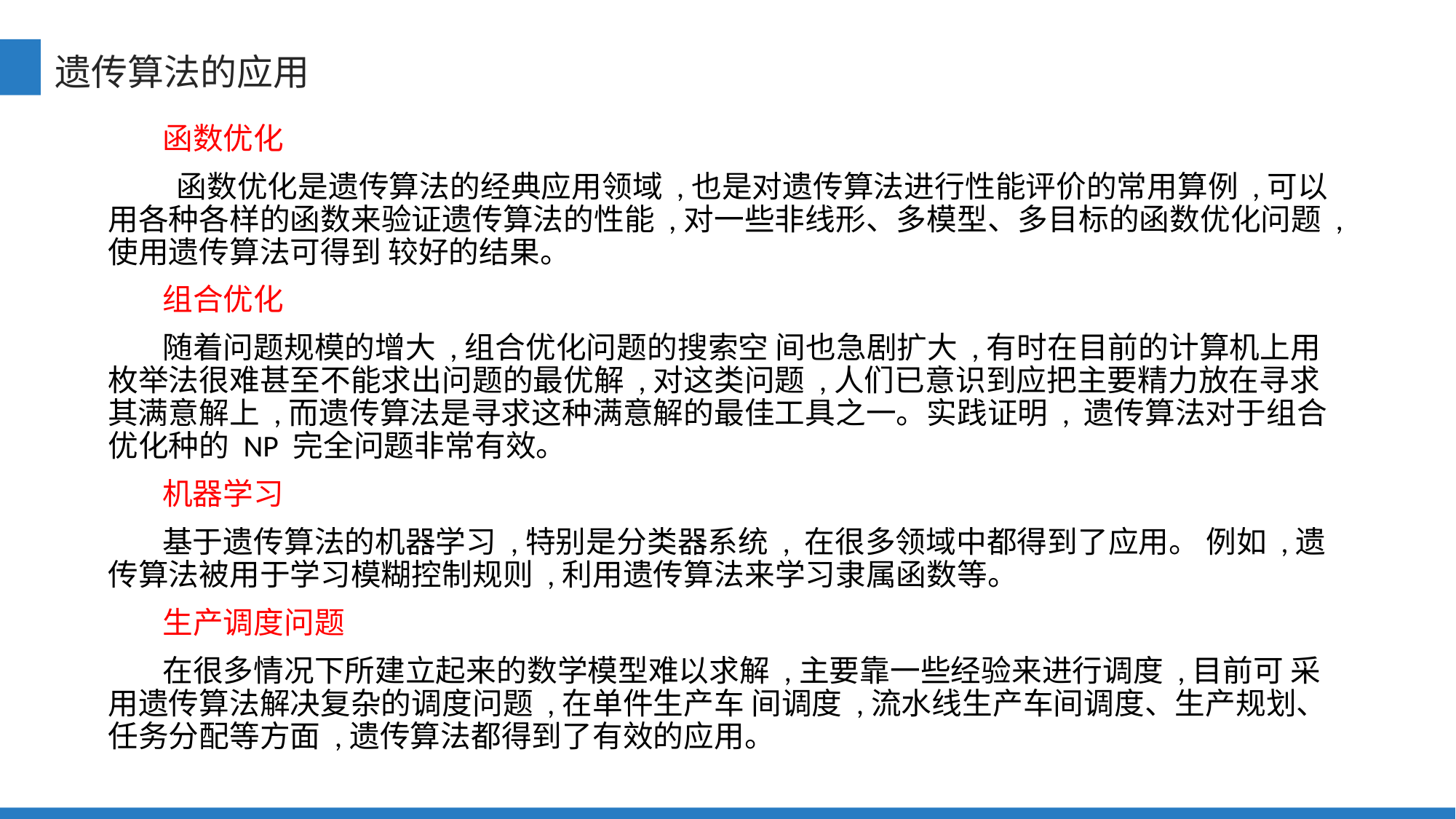

遗传算法的应用
函数优化
 函数优化是遗传算法的经典应用领域 ,也是对遗传算法进行性能评价的常用算例 ,可以用各种各样的函数来验证遗传算法的性能 ,对一些非线形、多模型、多目标的函数优化问题 ,使用遗传算法可得到 较好的结果。
组合优化
随着问题规模的增大 ,组合优化问题的搜索空 间也急剧扩大 ,有时在目前的计算机上用枚举法很难甚至不能求出问题的最优解 ,对这类问题 ,人们已意识到应把主要精力放在寻求其满意解上 ,而遗传算法是寻求这种满意解的最佳工具之一。实践证明 , 遗传算法对于组合优化种的 NP 完全问题非常有效。
机器学习
基于遗传算法的机器学习 ,特别是分类器系统 , 在很多领域中都得到了应用。 例如 ,遗传算法被用于学习模糊控制规则 ,利用遗传算法来学习隶属函数等。
生产调度问题
在很多情况下所建立起来的数学模型难以求解 ,主要靠一些经验来进行调度 ,目前可 采用遗传算法解决复杂的调度问题 ,在单件生产车 间调度 ,流水线生产车间调度、生产规划、任务分配等方面 ,遗传算法都得到了有效的应用。